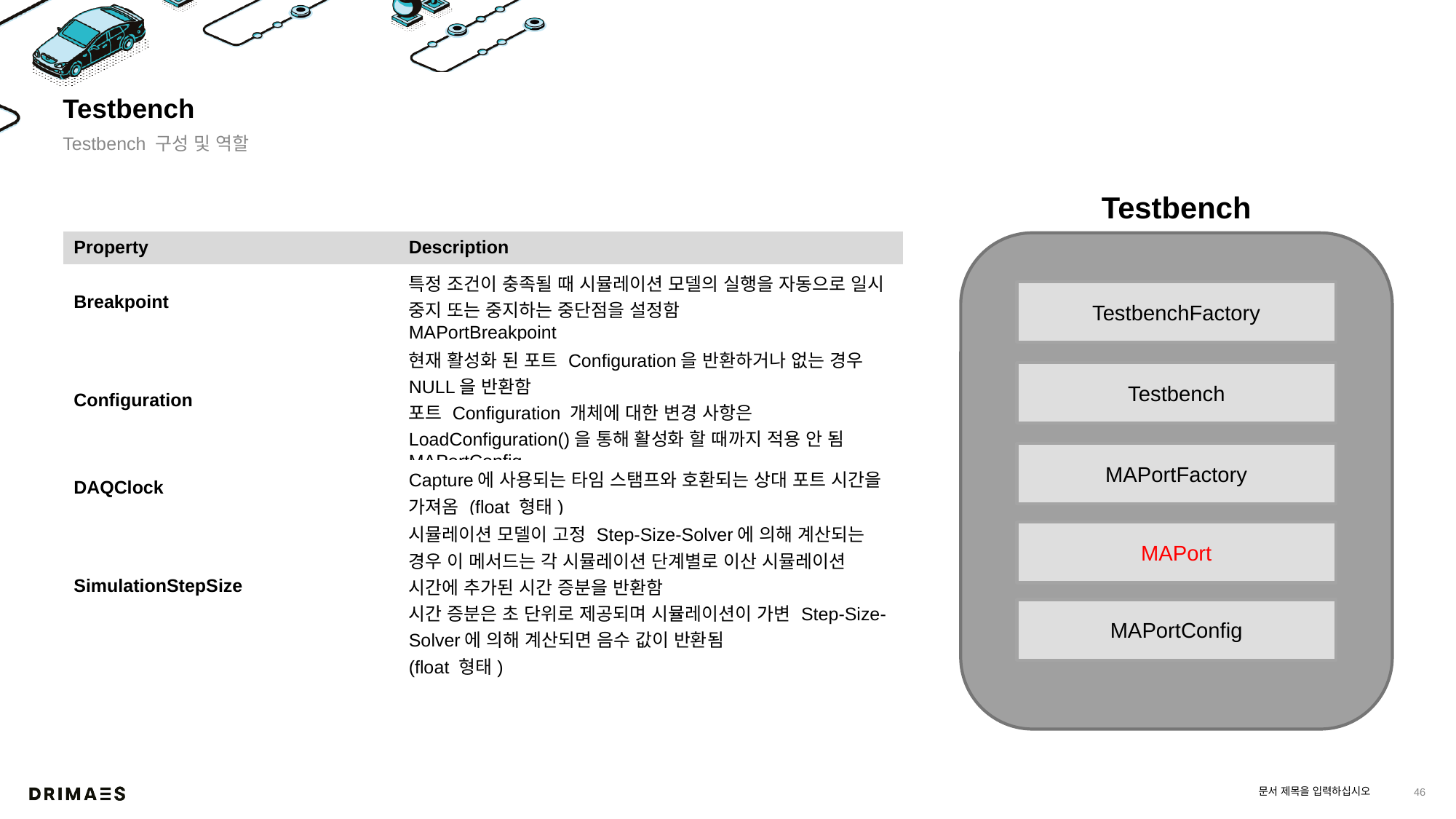

# Testbench
Testbench 구성 및 역할
Testbench
| Property | Description |
| --- | --- |
| Breakpoint | 특정 조건이 충족될 때 시뮬레이션 모델의 실행을 자동으로 일시 중지 또는 중지하는 중단점을 설정함 MAPortBreakpoint |
| Configuration | 현재 활성화 된 포트 Configuration을 반환하거나 없는 경우 NULL을 반환함 포트 Configuration 개체에 대한 변경 사항은 LoadConfiguration()을 통해 활성화 할 때까지 적용 안 됨 MAPortConfig |
| DAQClock | Capture에 사용되는 타임 스탬프와 호환되는 상대 포트 시간을 가져옴 (float 형태) |
| SimulationStepSize | 시뮬레이션 모델이 고정 Step-Size-Solver에 의해 계산되는 경우 이 메서드는 각 시뮬레이션 단계별로 이산 시뮬레이션 시간에 추가된 시간 증분을 반환함 시간 증분은 초 단위로 제공되며 시뮬레이션이 가변 Step-Size-Solver에 의해 계산되면 음수 값이 반환됨 (float 형태) |

TestbenchFactory
Testbench
MAPortFactory
MAPort
MAPortConfig
문서 제목을 입력하십시오